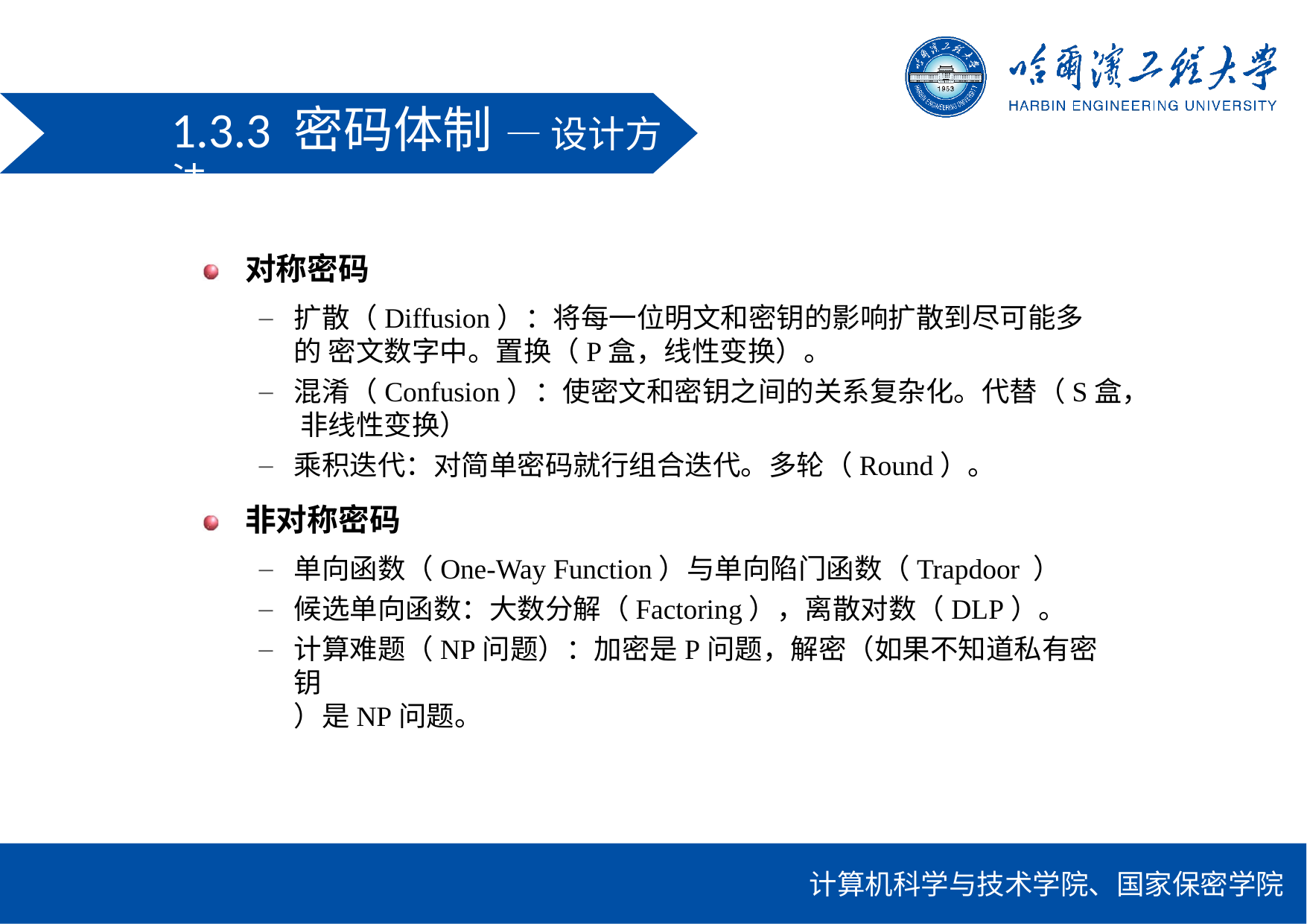

1.3.3 密码体制— 设计方法
对称密码
扩散（Diffusion）：将每一位明文和密钥的影响扩散到尽可能多的 密文数字中。置换（P盒，线性变换）。
混淆（Confusion）：使密文和密钥之间的关系复杂化。代替（S盒， 非线性变换）
乘积迭代：对简单密码就行组合迭代。多轮（Round）。
非对称密码
单向函数（One-Way Function）与单向陷门函数（Trapdoor ）
候选单向函数：大数分解（Factoring），离散对数（DLP）。
计算难题（NP问题）：加密是P问题，解密（如果不知道私有密钥
）是NP问题。